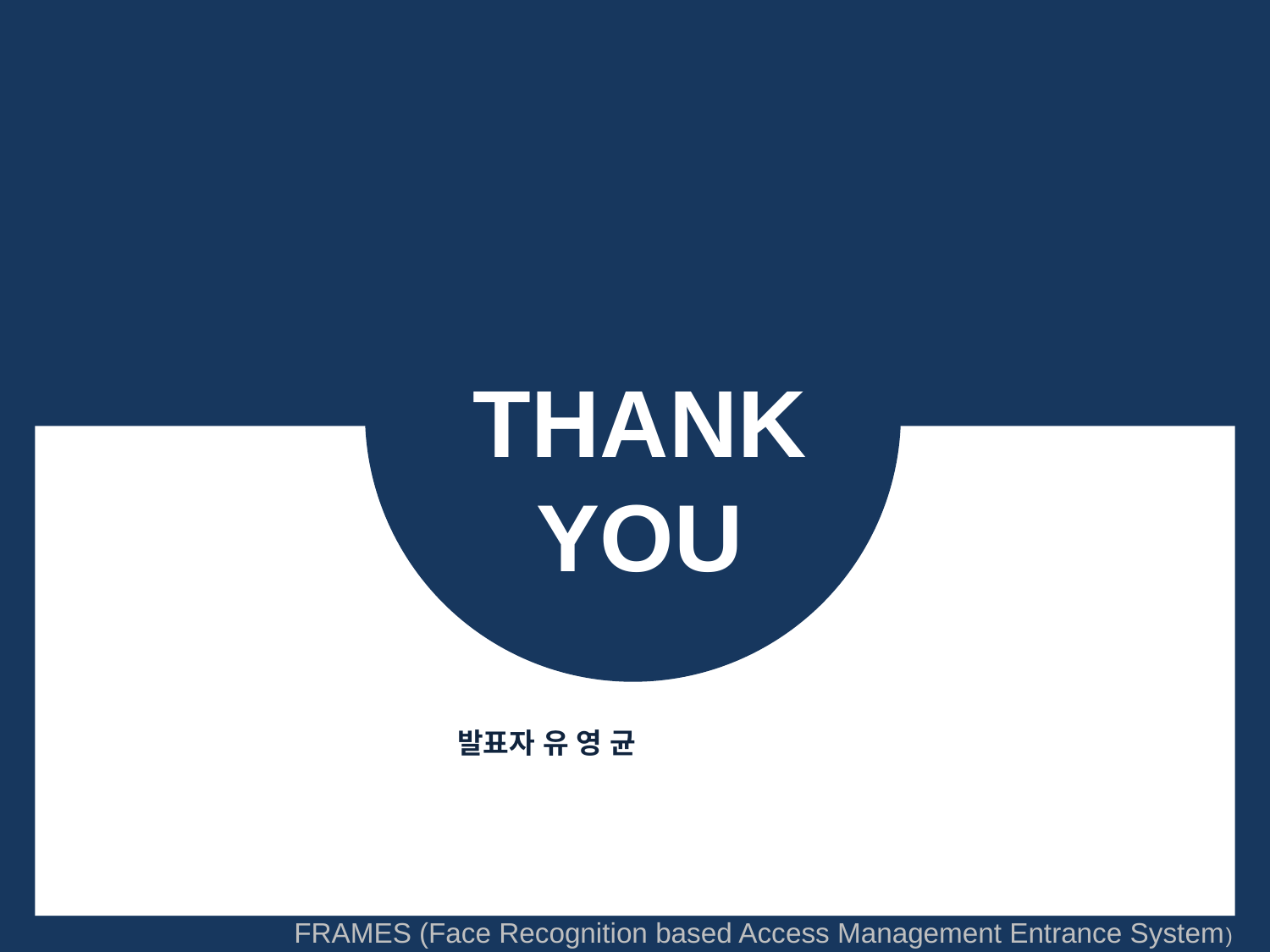

THANK
YOU

발표자 유 영 균
FRAMES (Face Recognition based Access Management Entrance System)